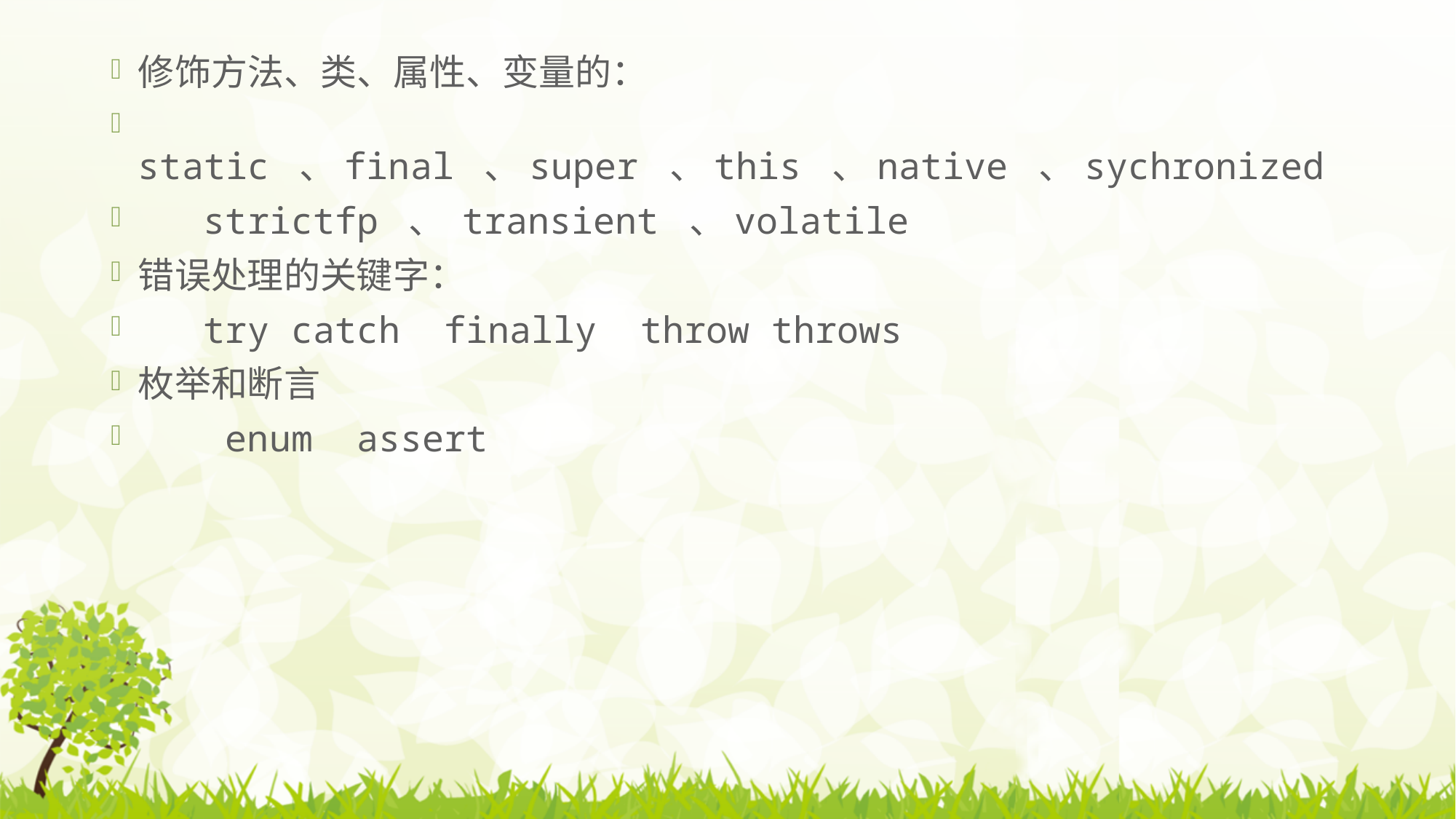

修饰方法、类、属性、变量的：
   static 、final 、super 、this 、native 、sychronized
   strictfp 、 transient 、volatile
错误处理的关键字：
   try catch  finally  throw throws
枚举和断言
    enum  assert